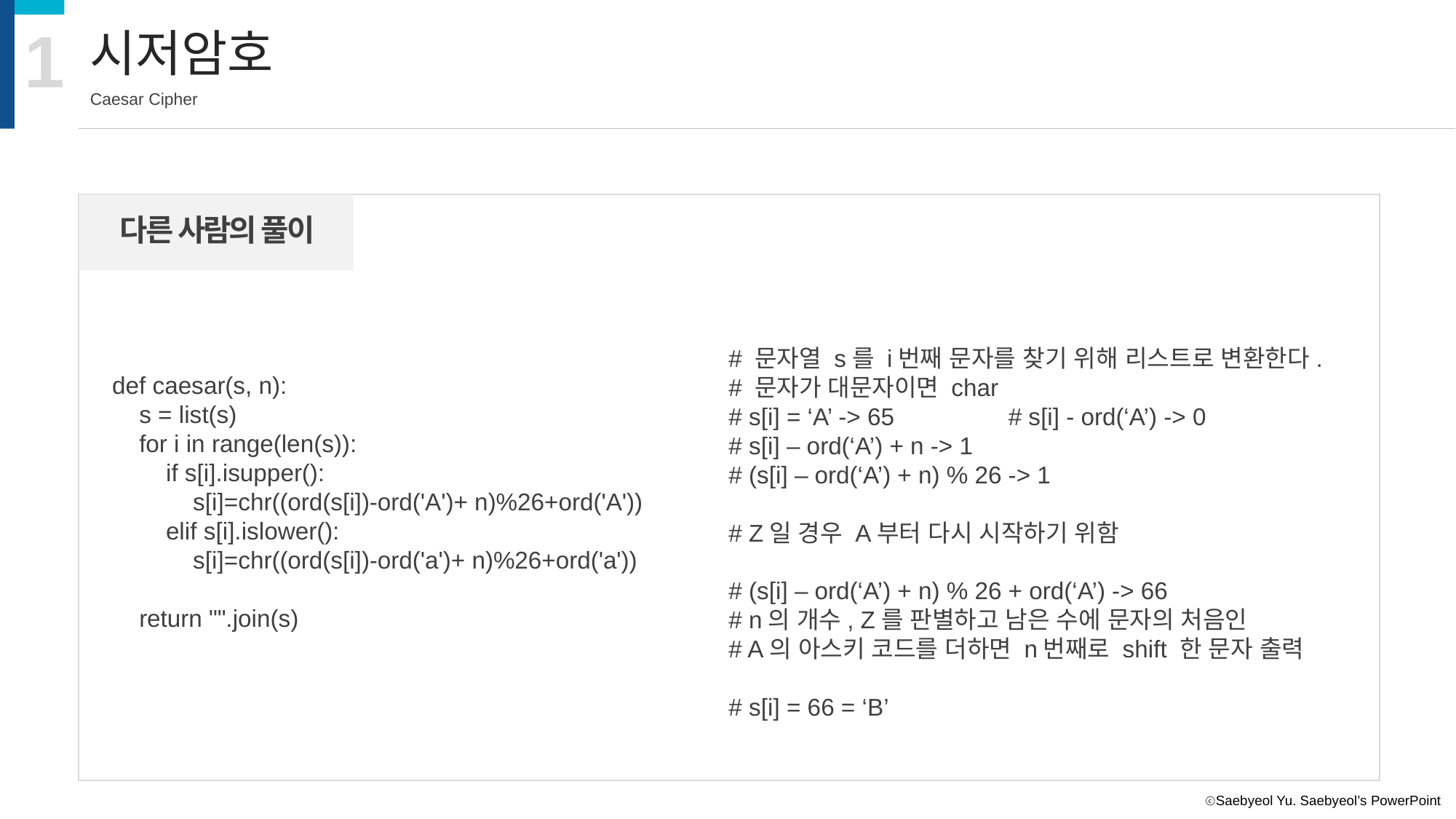

1
시저암호
Caesar Cipher

다른 사람의 풀이
# 문자열 s를 i번째 문자를 찾기 위해 리스트로 변환한다.
# 문자가 대문자이면 char
# s[i] = ‘A’ -> 65                 # s[i] - ord(‘A’) -> 0
# s[i] – ord(‘A’) + n -> 1
# (s[i] – ord(‘A’) + n) % 26 -> 1

# Z일 경우 A부터 다시 시작하기 위함

# (s[i] – ord(‘A’) + n) % 26 + ord(‘A’) -> 66
# n의 개수, Z를 판별하고 남은 수에 문자의 처음인
# A의 아스키 코드를 더하면 n번째로 shift 한 문자 출력

# s[i] = 66 = ‘B’
def caesar(s, n):
    s = list(s)
    for i in range(len(s)):
        if s[i].isupper():
            s[i]=chr((ord(s[i])-ord('A')+ n)%26+ord('A'))
        elif s[i].islower():
            s[i]=chr((ord(s[i])-ord('a')+ n)%26+ord('a'))

    return "".join(s)